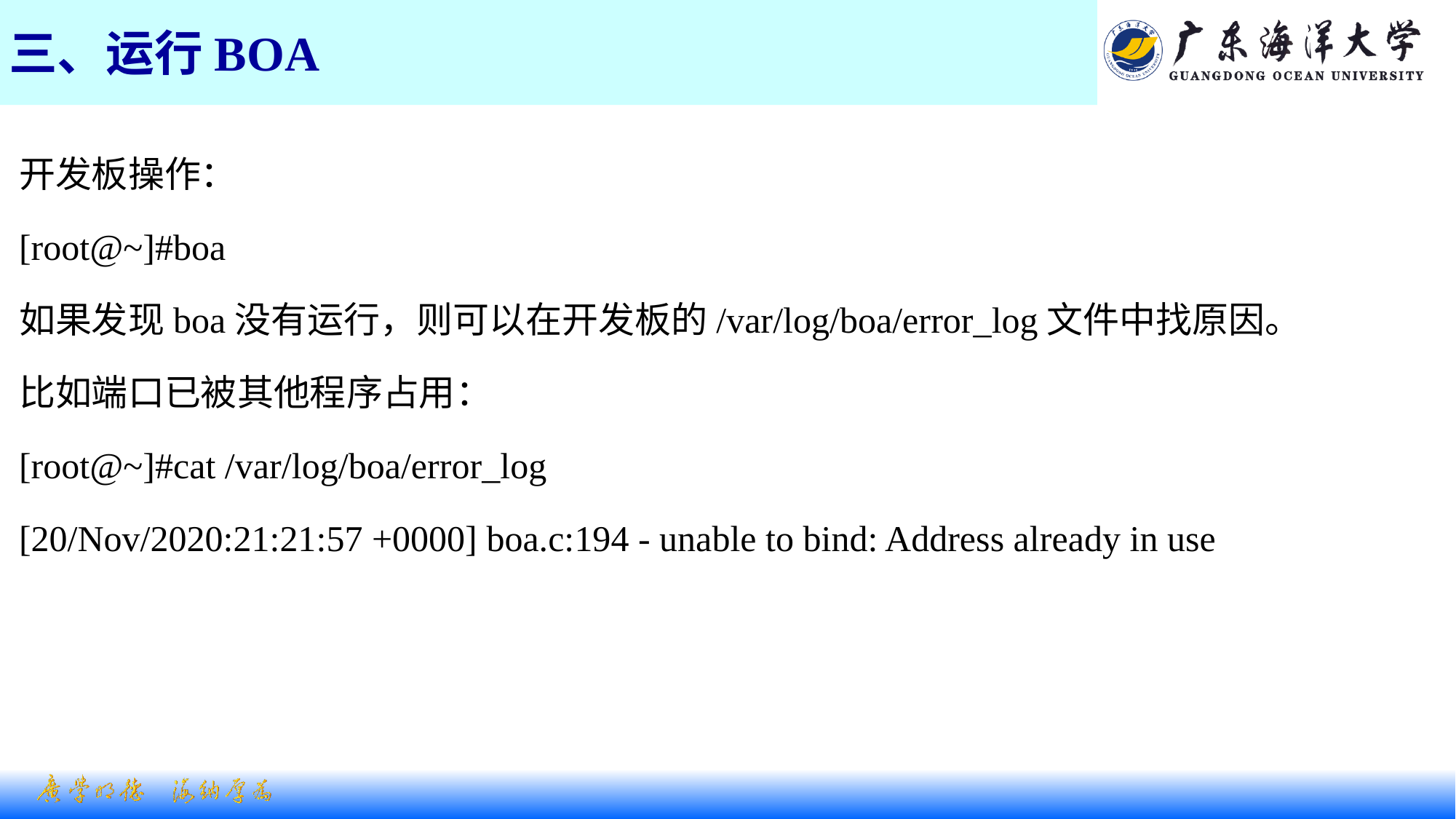

# 三、运行BOA
开发板操作：
[root@~]#boa
如果发现boa没有运行，则可以在开发板的/var/log/boa/error_log文件中找原因。
比如端口已被其他程序占用：
[root@~]#cat /var/log/boa/error_log
[20/Nov/2020:21:21:57 +0000] boa.c:194 - unable to bind: Address already in use